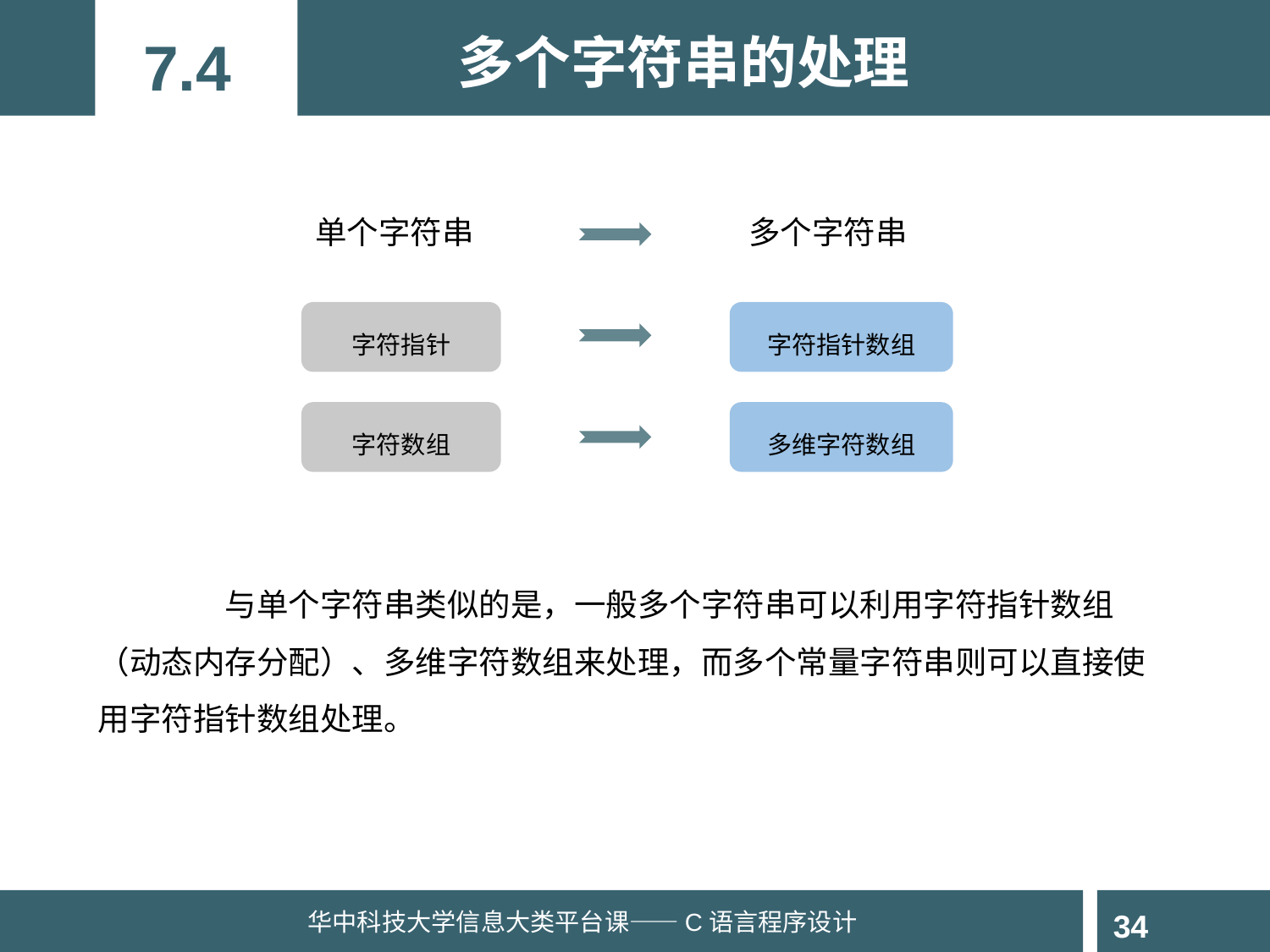

多个字符串的处理
7.4
单个字符串
多个字符串

字符指针
字符指针数组

字符数组
多维字符数组

	与单个字符串类似的是，一般多个字符串可以利用字符指针数组（动态内存分配）、多维字符数组来处理，而多个常量字符串则可以直接使用字符指针数组处理。